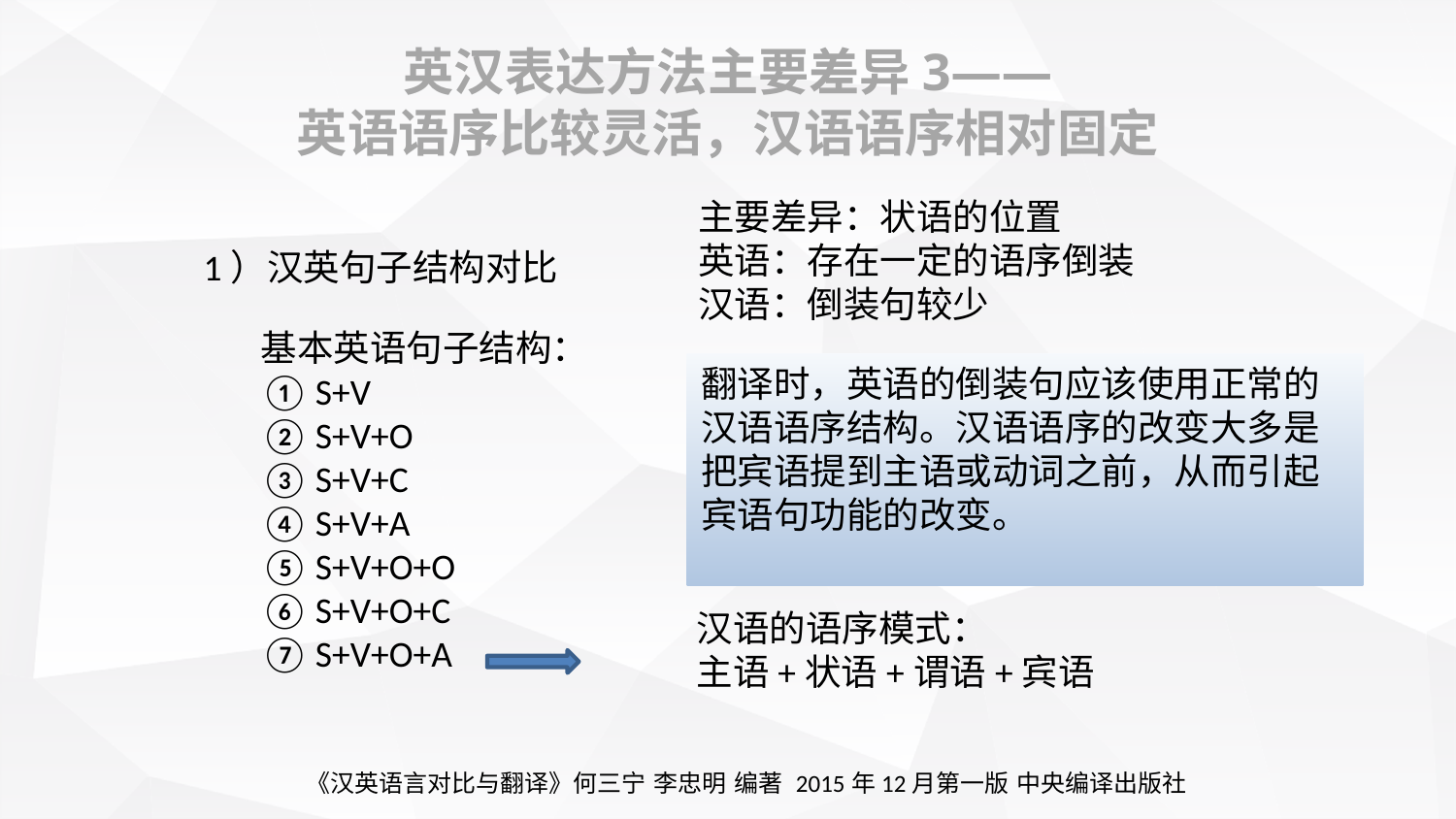

# 英汉表达方法主要差异3—— 英语语序比较灵活，汉语语序相对固定
主要差异：状语的位置
英语：存在一定的语序倒装
汉语：倒装句较少
1）汉英句子结构对比
基本英语句子结构：
S+V
S+V+O
S+V+C
S+V+A
S+V+O+O
S+V+O+C
S+V+O+A

翻译时，英语的倒装句应该使用正常的汉语语序结构。汉语语序的改变大多是把宾语提到主语或动词之前，从而引起宾语句功能的改变。

汉语的语序模式：
主语+状语+谓语+宾语

《汉英语言对比与翻译》何三宁 李忠明 编著 2015年12月第一版 中央编译出版社